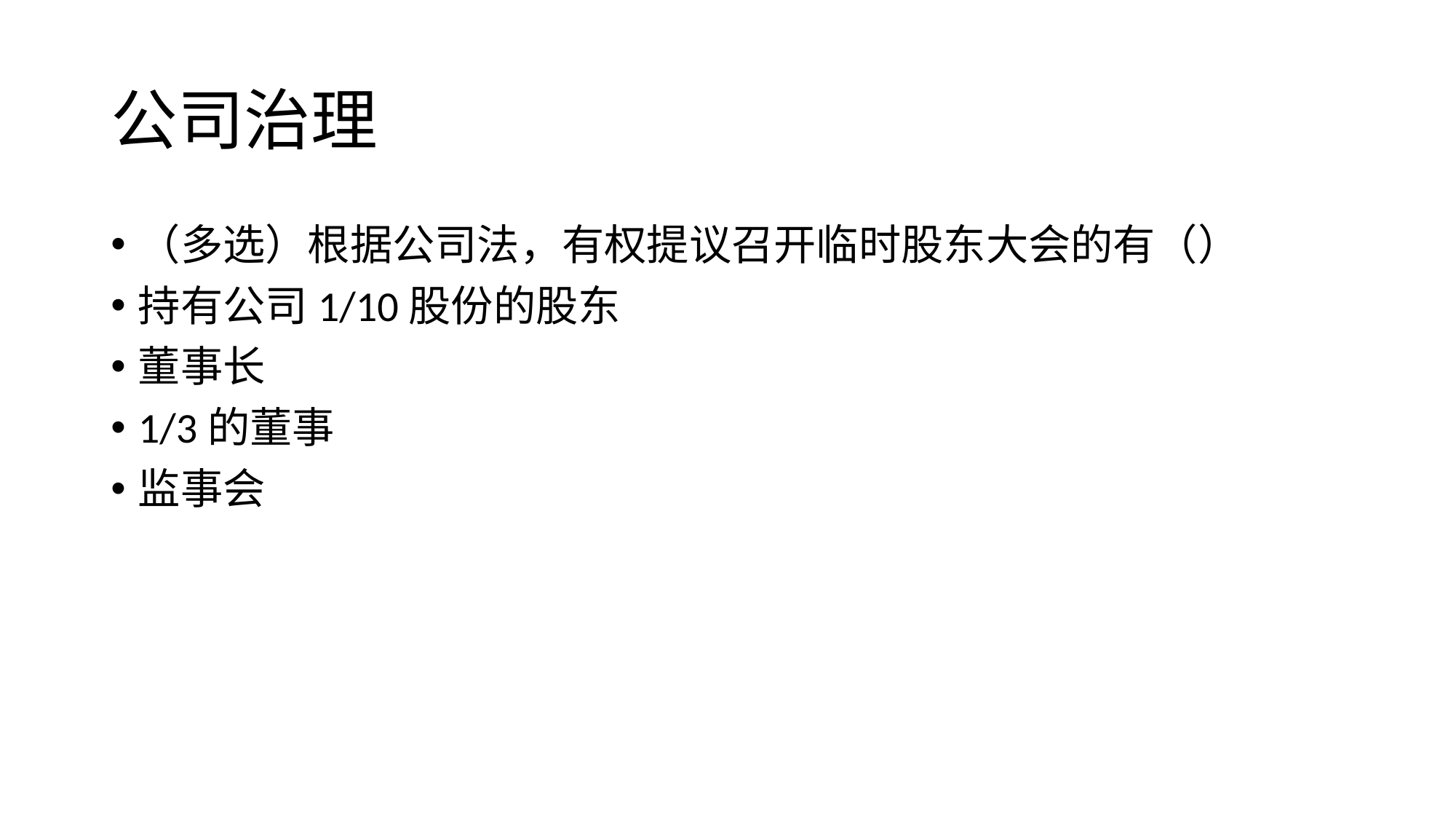

# 公司治理
（多选）根据公司法，有权提议召开临时股东大会的有（）
持有公司1/10股份的股东
董事长
1/3的董事
监事会